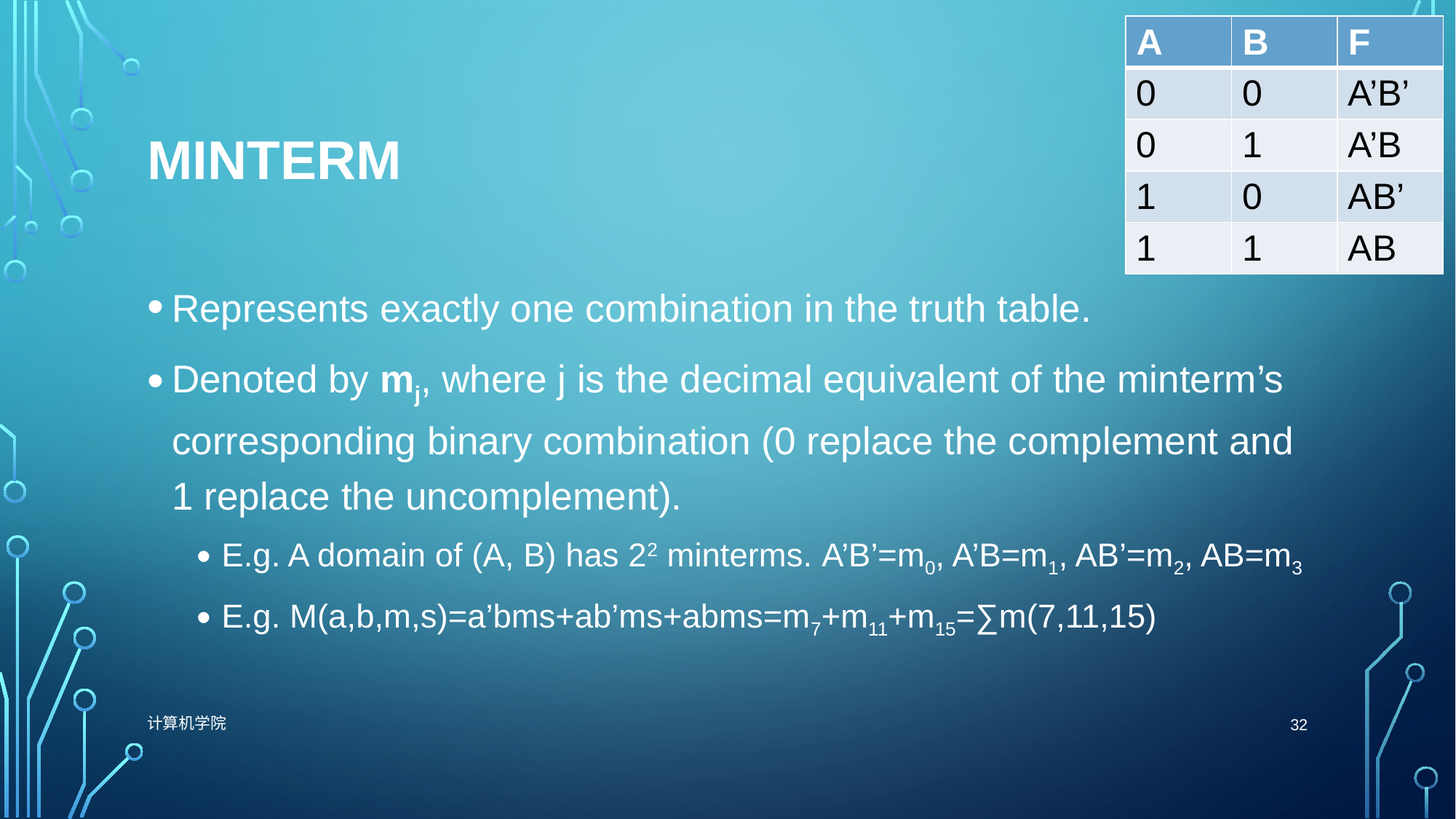

| A | B | F |
| --- | --- | --- |
| 0 | 0 | A’B’ |
| 0 | 1 | A’B |
| 1 | 0 | AB’ |
| 1 | 1 | AB |
# Minterm
Represents exactly one combination in the truth table.
Denoted by mj, where j is the decimal equivalent of the minterm’s corresponding binary combination (0 replace the complement and 1 replace the uncomplement).
E.g. A domain of (A, B) has 22 minterms. A’B’=m0, A’B=m1, AB’=m2, AB=m3
E.g. M(a,b,m,s)=a’bms+ab’ms+abms=m7+m11+m15=∑m(7,11,15)
32
计算机学院